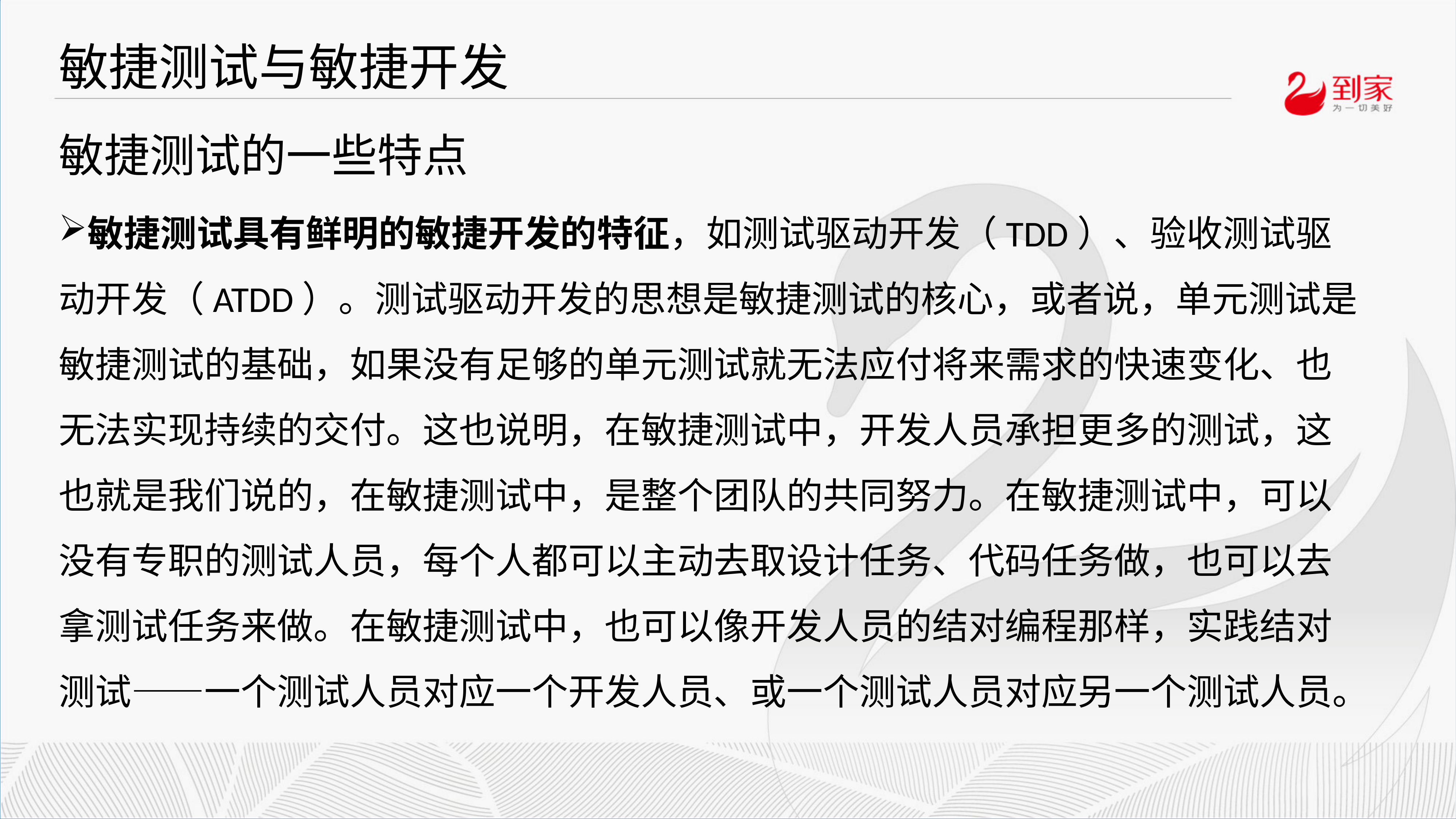

# 敏捷测试与敏捷开发
敏捷测试的一些特点
敏捷测试具有鲜明的敏捷开发的特征，如测试驱动开发（TDD）、验收测试驱动开发（ATDD）。测试驱动开发的思想是敏捷测试的核心，或者说，单元测试是敏捷测试的基础，如果没有足够的单元测试就无法应付将来需求的快速变化、也无法实现持续的交付。这也说明，在敏捷测试中，开发人员承担更多的测试，这也就是我们说的，在敏捷测试中，是整个团队的共同努力。在敏捷测试中，可以没有专职的测试人员，每个人都可以主动去取设计任务、代码任务做，也可以去拿测试任务来做。在敏捷测试中，也可以像开发人员的结对编程那样，实践结对测试——一个测试人员对应一个开发人员、或一个测试人员对应另一个测试人员。